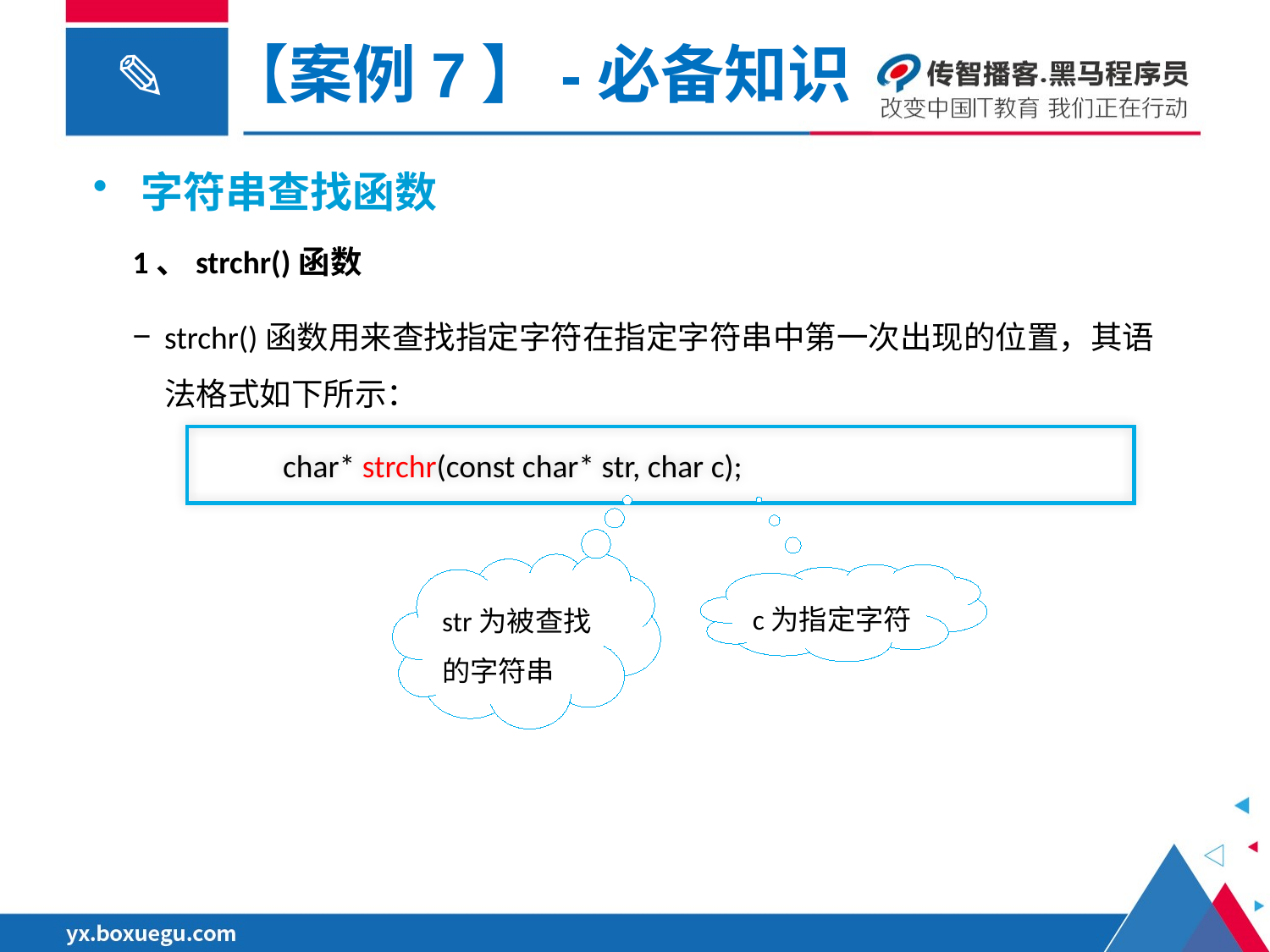

【案例7】-必备知识
字符串查找函数
1、strchr()函数
strchr()函数用来查找指定字符在指定字符串中第一次出现的位置，其语法格式如下所示：

     char* strchr(const char* str, char c);
str为被查找的字符串
c为指定字符